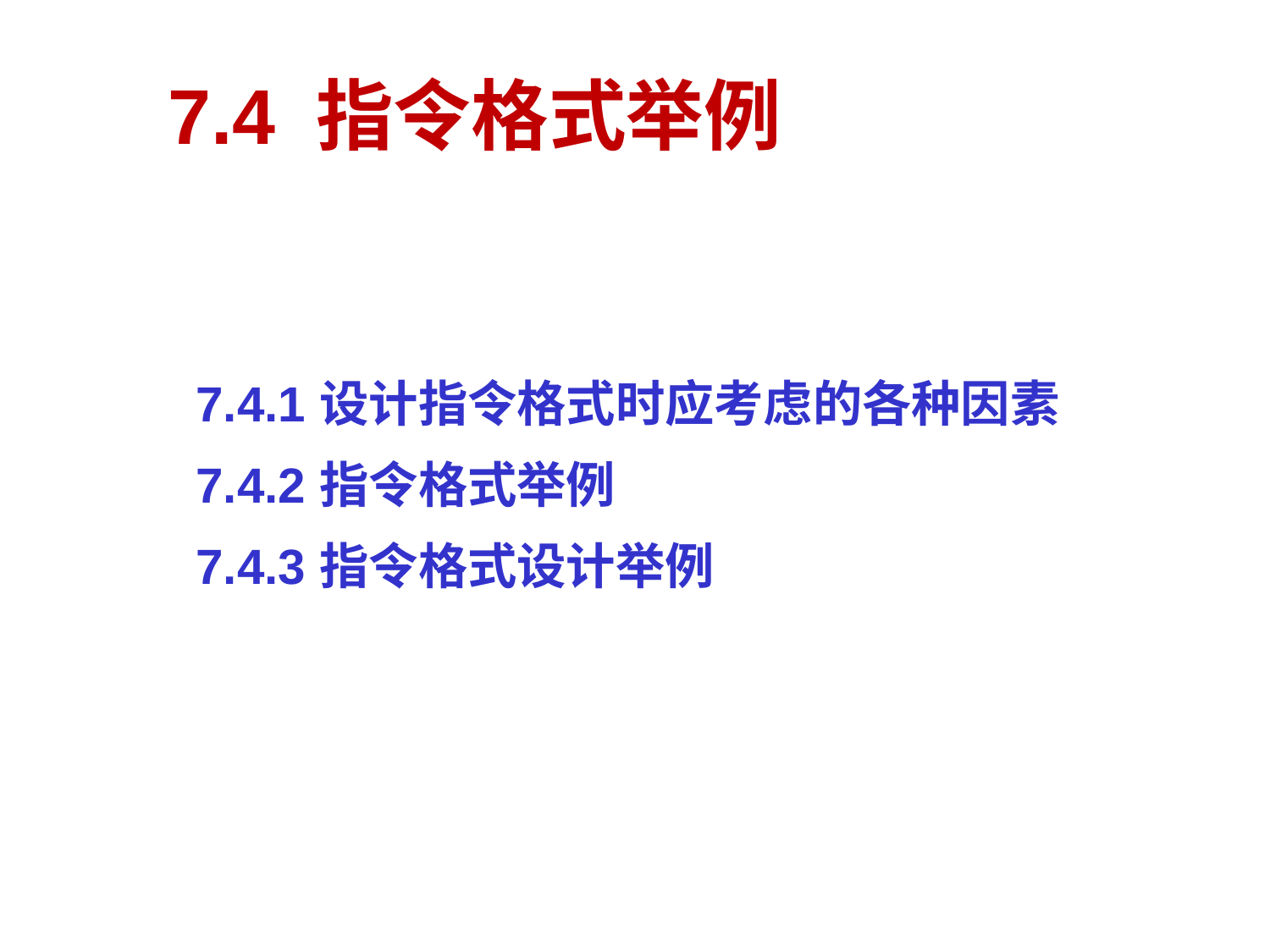

# 7.4 指令格式举例
7.4.1 设计指令格式时应考虑的各种因素
7.4.2 指令格式举例
7.4.3 指令格式设计举例